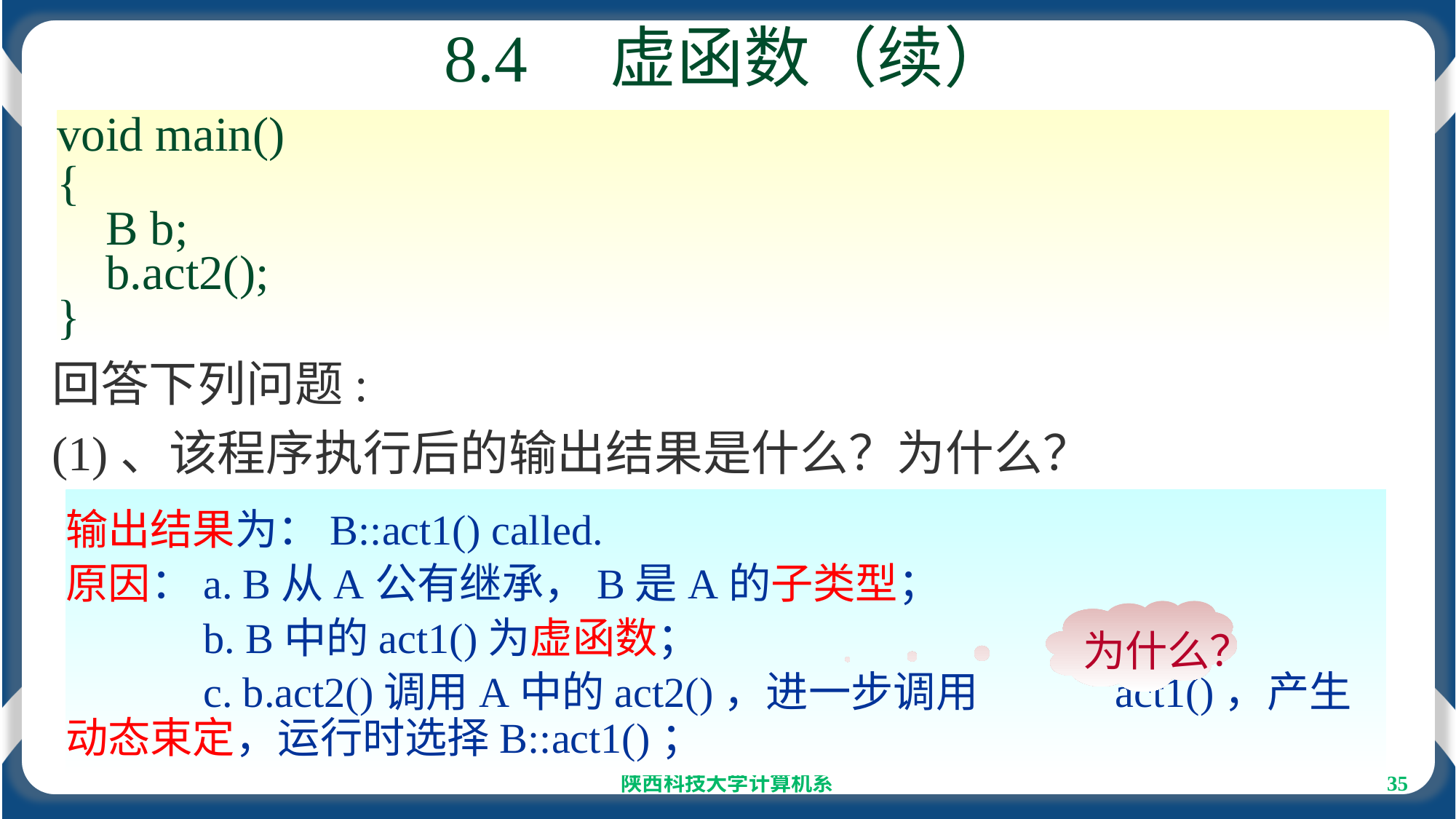

# 8.4　虚函数（续）
void main()
{
    B b;
    b.act2();
}
回答下列问题:
(1)、该程序执行后的输出结果是什么？为什么？
输出结果为：B::act1() called.
原因：a. B从A公有继承，B是A的子类型；
　　　b. B中的act1()为虚函数；
　　　c. b.act2()调用A中的act2()，进一步调用　　　act1()，产生动态束定，运行时选择B::act1()；
为什么？
陕西科技大学计算机系
35